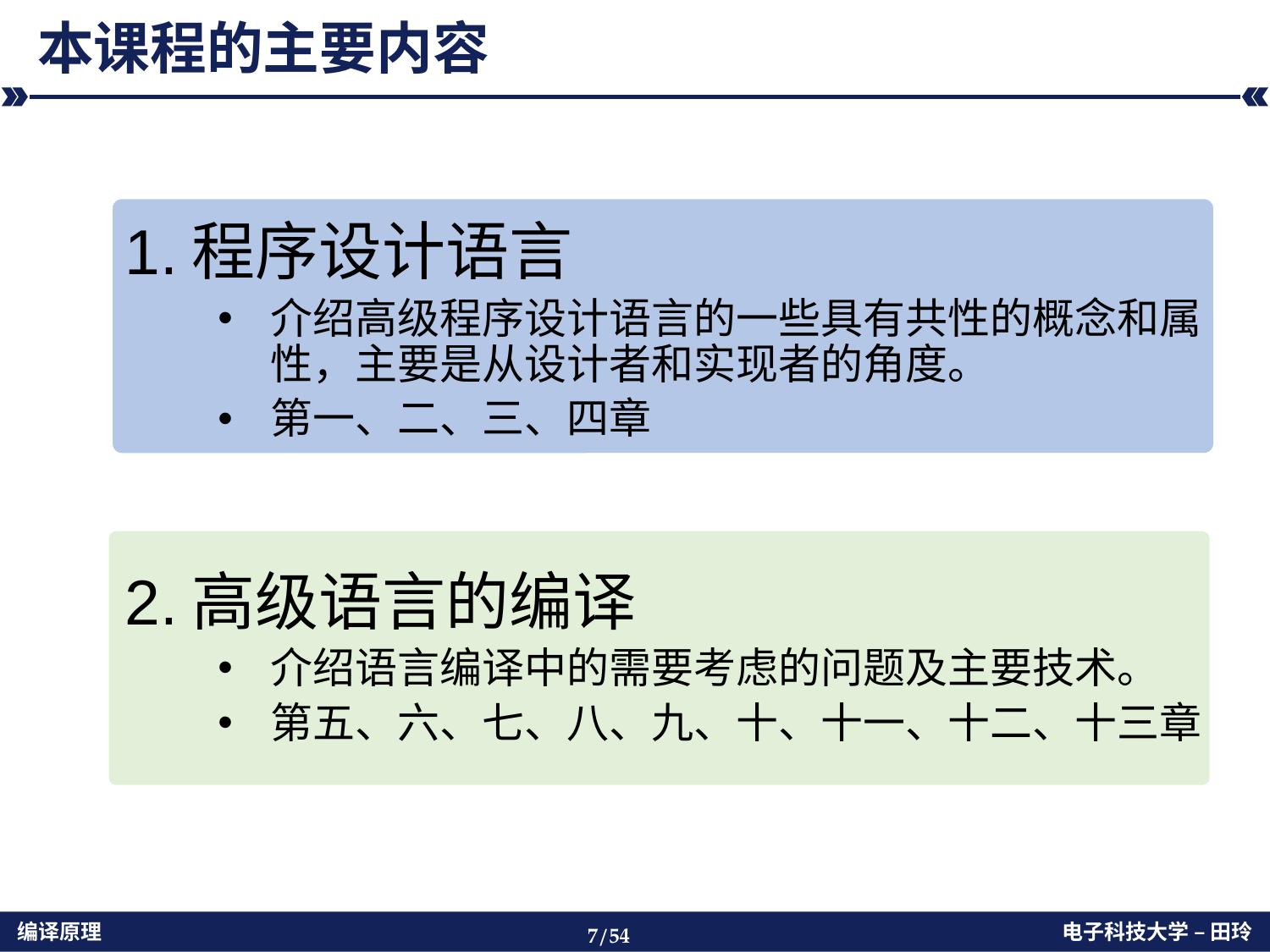

# 本课程的主要内容

程序设计语言
介绍高级程序设计语言的一些具有共性的概念和属性，主要是从设计者和实现者的角度。
第一、二、三、四章

高级语言的编译
介绍语言编译中的需要考虑的问题及主要技术。
第五、六、七、八、九、十、十一、十二、十三章